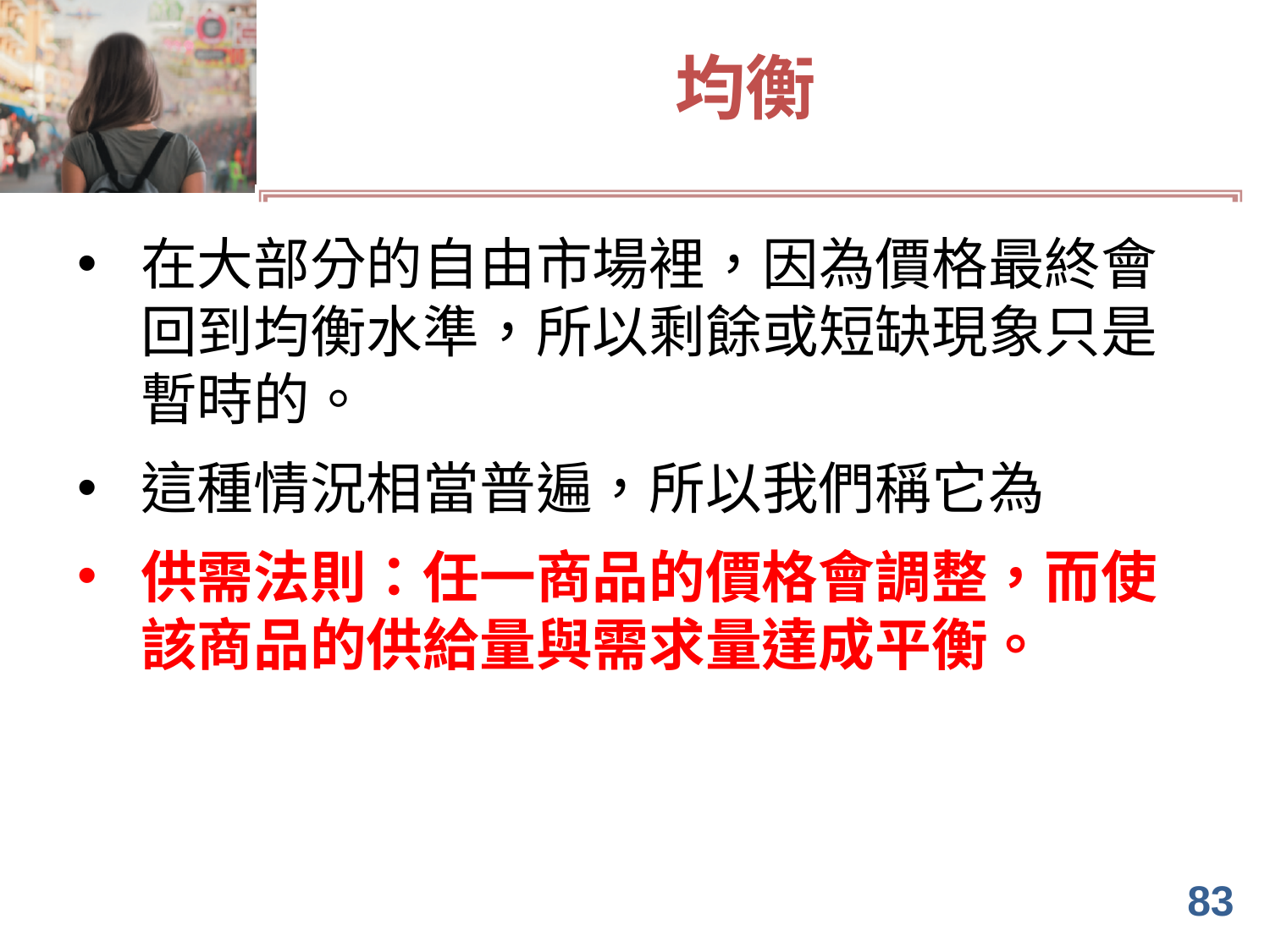

# 均衡
在大部分的自由市場裡，因為價格最終會回到均衡水準，所以剩餘或短缺現象只是暫時的。
這種情況相當普遍，所以我們稱它為
供需法則：任一商品的價格會調整，而使該商品的供給量與需求量達成平衡。
83